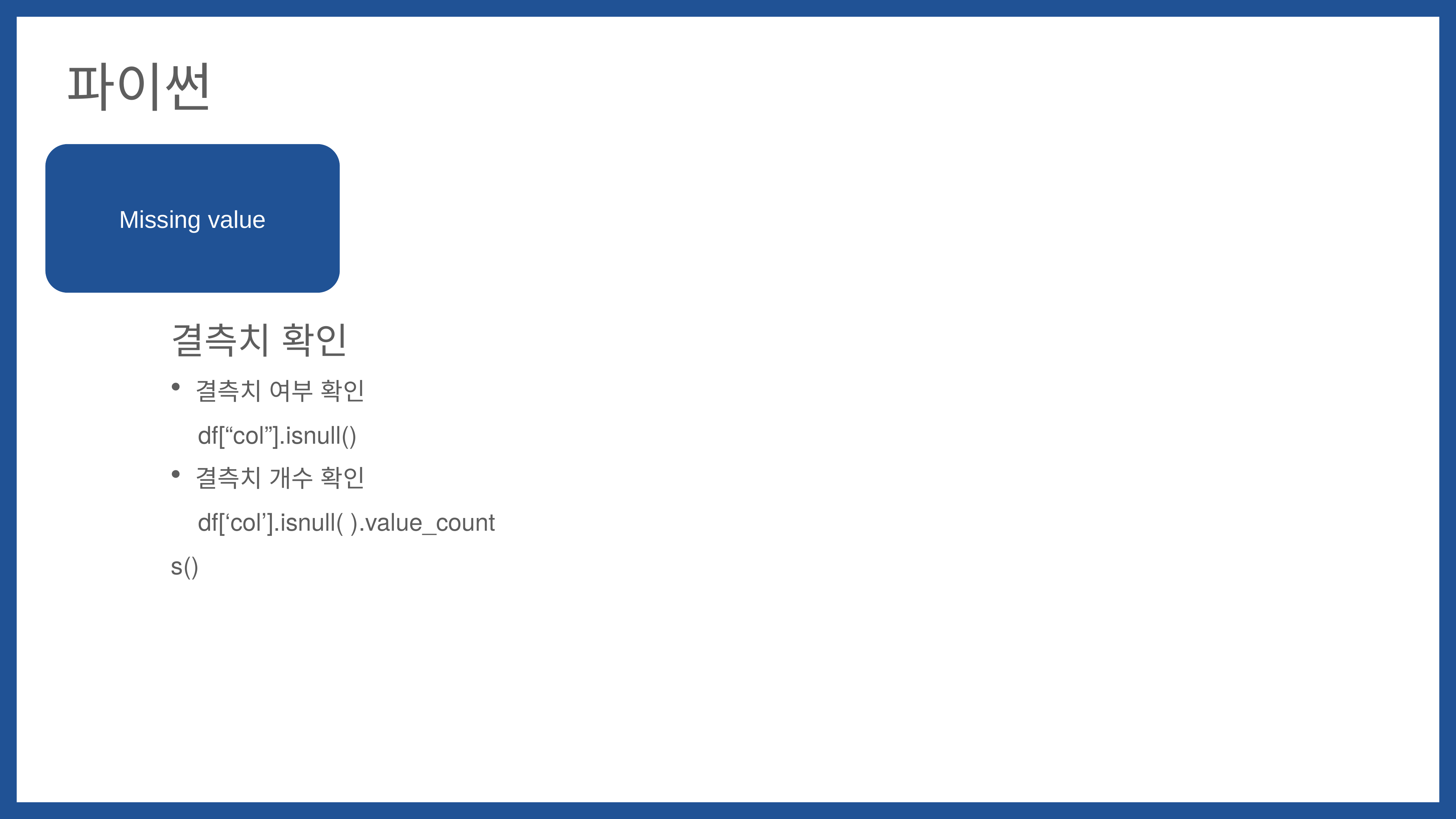

파이썬
Missing value
결측치 확인
결측치 여부 확인
df[“col”].isnull()
결측치 개수 확인
df[‘col’].isnull( ).value_counts()